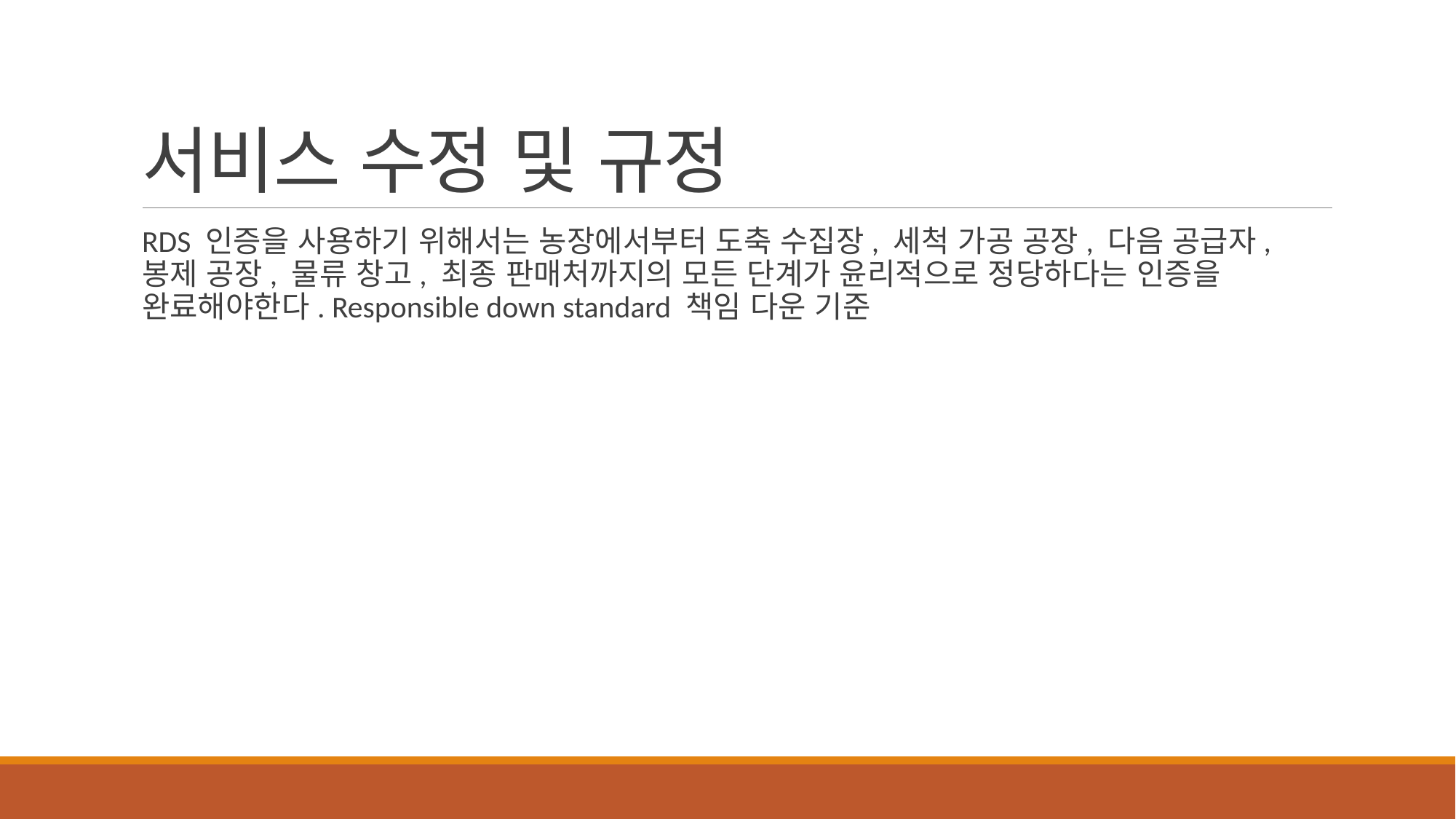

# 서비스 수정 및 규정
RDS 인증을 사용하기 위해서는 농장에서부터 도축 수집장, 세척 가공 공장, 다음 공급자, 봉제 공장, 물류 창고, 최종 판매처까지의 모든 단계가 윤리적으로 정당하다는 인증을 완료해야한다. Responsible down standard 책임 다운 기준